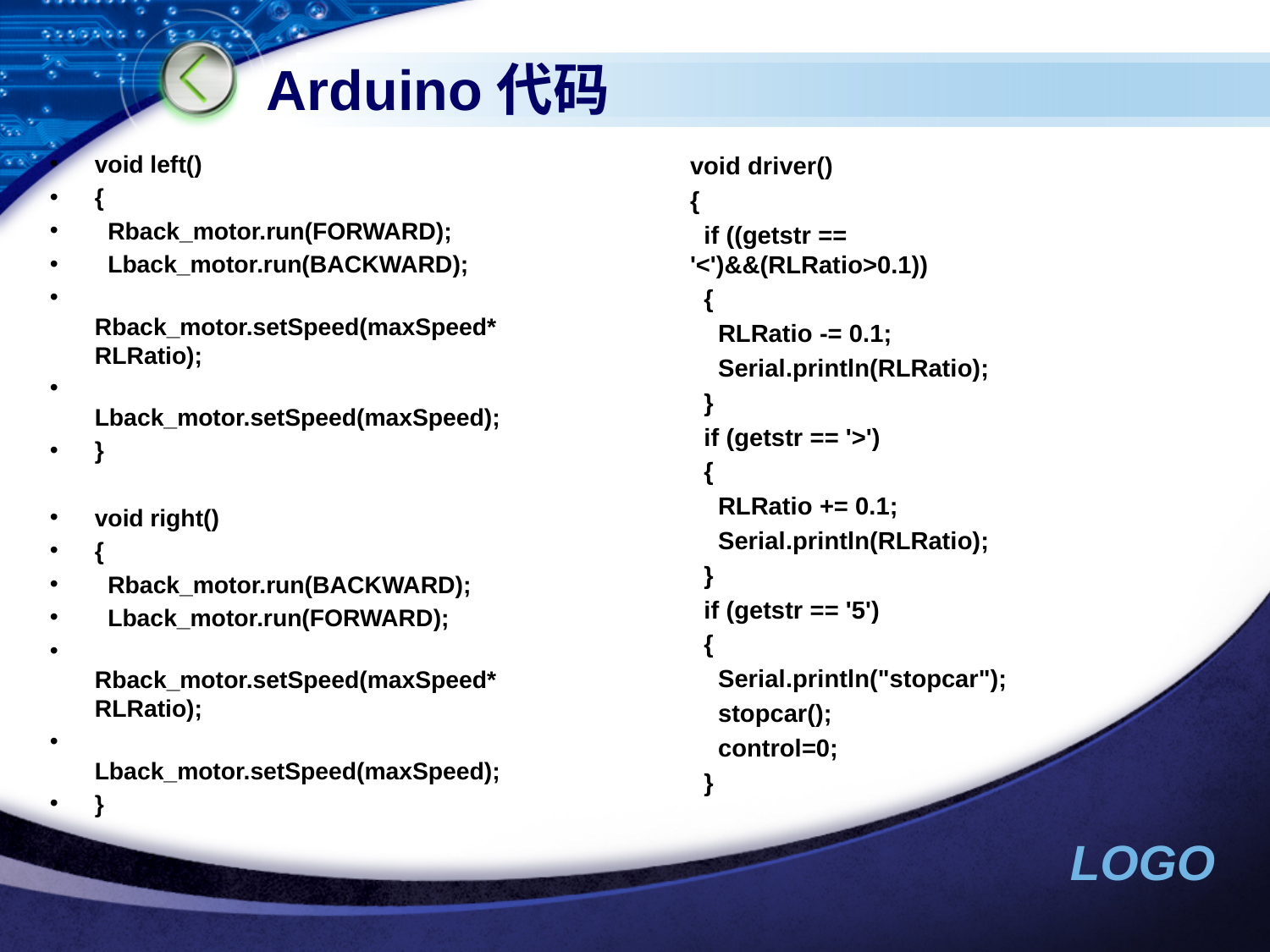

# Arduino代码
void left()
{
  Rback_motor.run(FORWARD);
  Lback_motor.run(BACKWARD);
  Rback_motor.setSpeed(maxSpeed*RLRatio);
  Lback_motor.setSpeed(maxSpeed);
}

void right()
{
  Rback_motor.run(BACKWARD);
  Lback_motor.run(FORWARD);
  Rback_motor.setSpeed(maxSpeed*RLRatio);
  Lback_motor.setSpeed(maxSpeed);
}

void driver()
{
  if ((getstr == '<')&&(RLRatio>0.1))
  {
    RLRatio -= 0.1;
    Serial.println(RLRatio);
  }
  if (getstr == '>')
  {
    RLRatio += 0.1;
    Serial.println(RLRatio);
  }
  if (getstr == '5')
  {
    Serial.println("stopcar");
    stopcar();
    control=0;
  }